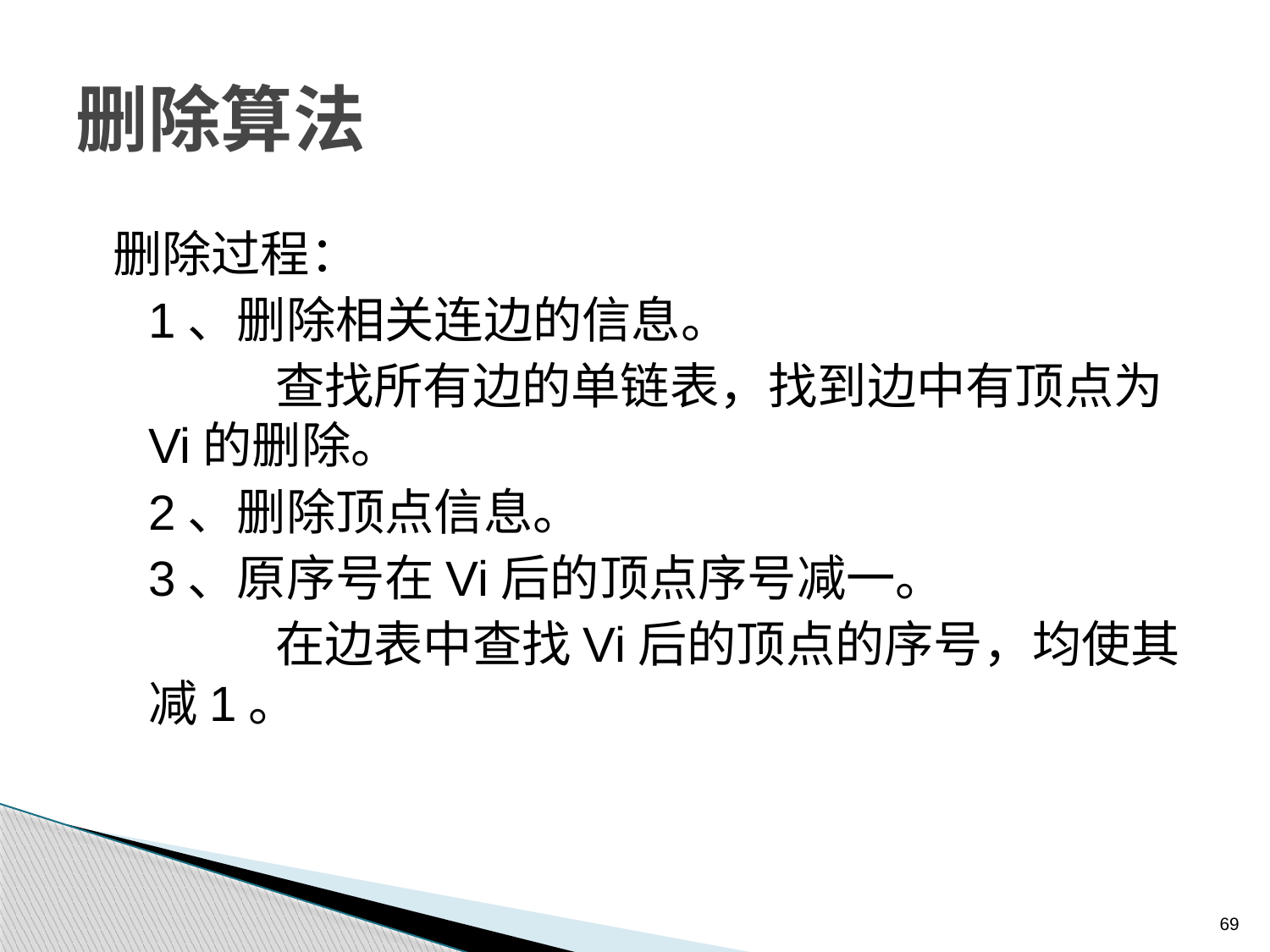

# 删除算法
删除过程：
	1、删除相关连边的信息。
		查找所有边的单链表，找到边中有顶点为Vi的删除。
	2、删除顶点信息。
	3、原序号在Vi后的顶点序号减一。
		在边表中查找Vi后的顶点的序号，均使其减1。
69